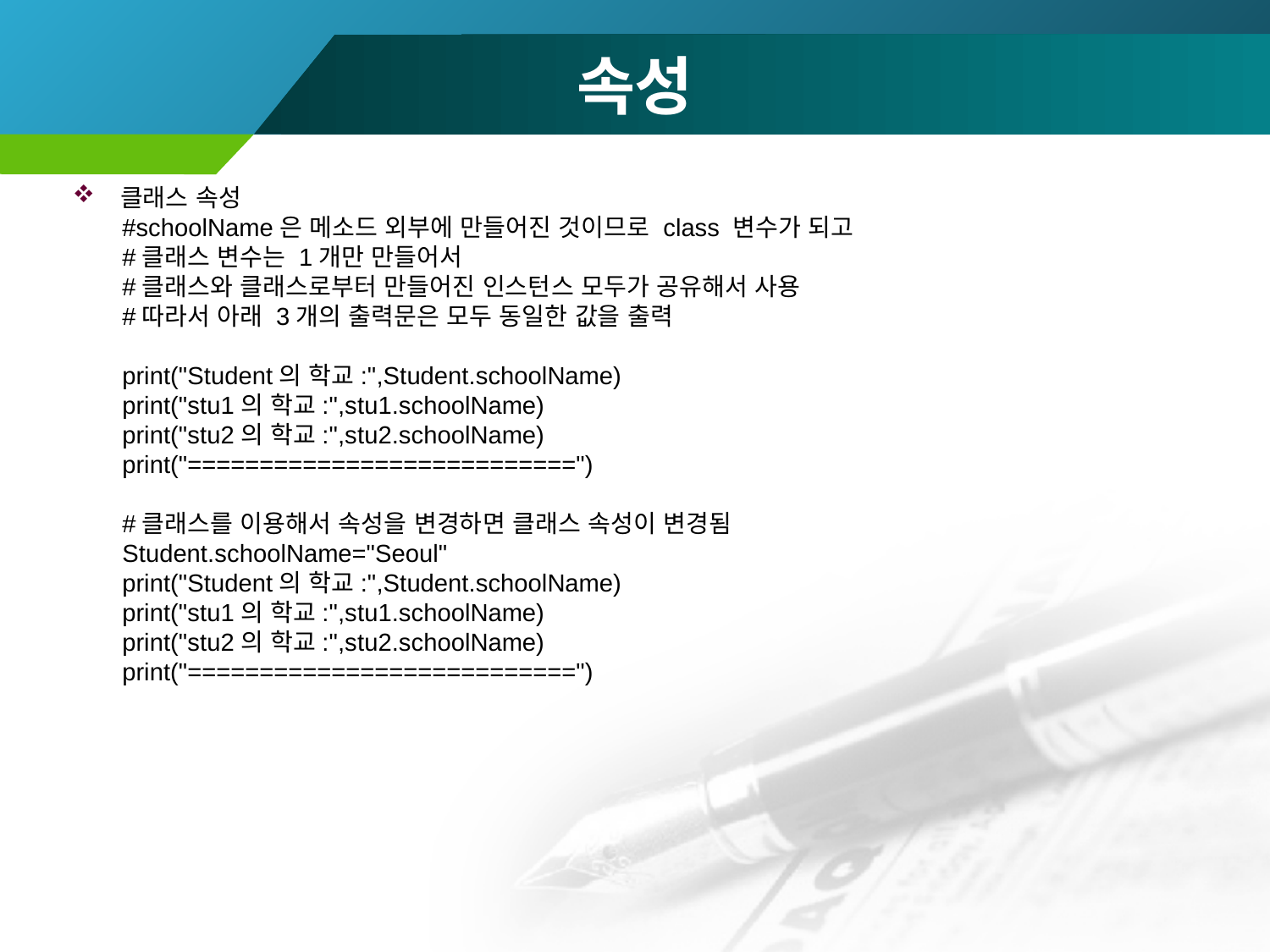

# 속성
클래스 속성
﻿﻿﻿#schoolName은 메소드 외부에 만들어진 것이므로 class 변수가 되고
#클래스 변수는 1개만 만들어서
#클래스와 클래스로부터 만들어진 인스턴스 모두가 공유해서 사용
#따라서 아래 3개의 출력문은 모두 동일한 값을 출력

print("Student의 학교:",Student.schoolName)
print("stu1의 학교:",stu1.schoolName)
print("stu2의 학교:",stu2.schoolName)
print("===========================")

#클래스를 이용해서 속성을 변경하면 클래스 속성이 변경됨
Student.schoolName="Seoul"
print("Student의 학교:",Student.schoolName)
print("stu1의 학교:",stu1.schoolName)
print("stu2의 학교:",stu2.schoolName)
print("===========================")